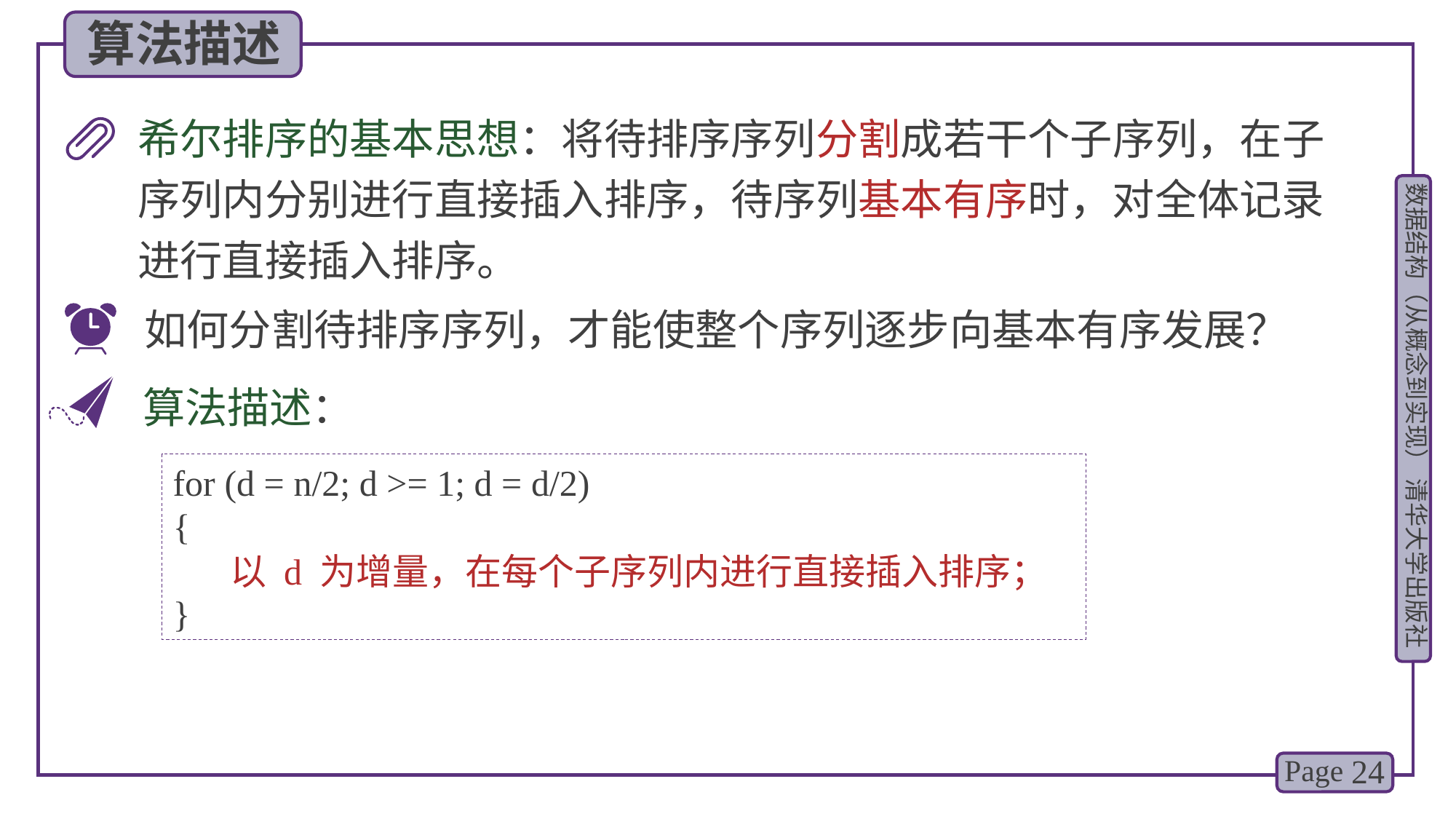

算法描述

希尔排序的基本思想：将待排序序列分割成若干个子序列，在子序列内分别进行直接插入排序，待序列基本有序时，对全体记录进行直接插入排序。

如何分割待排序序列，才能使整个序列逐步向基本有序发展？

算法描述：

for (d = n/2; d >= 1; d = d/2)
{

}
      以 d 为增量，在每个子序列内进行直接插入排序；